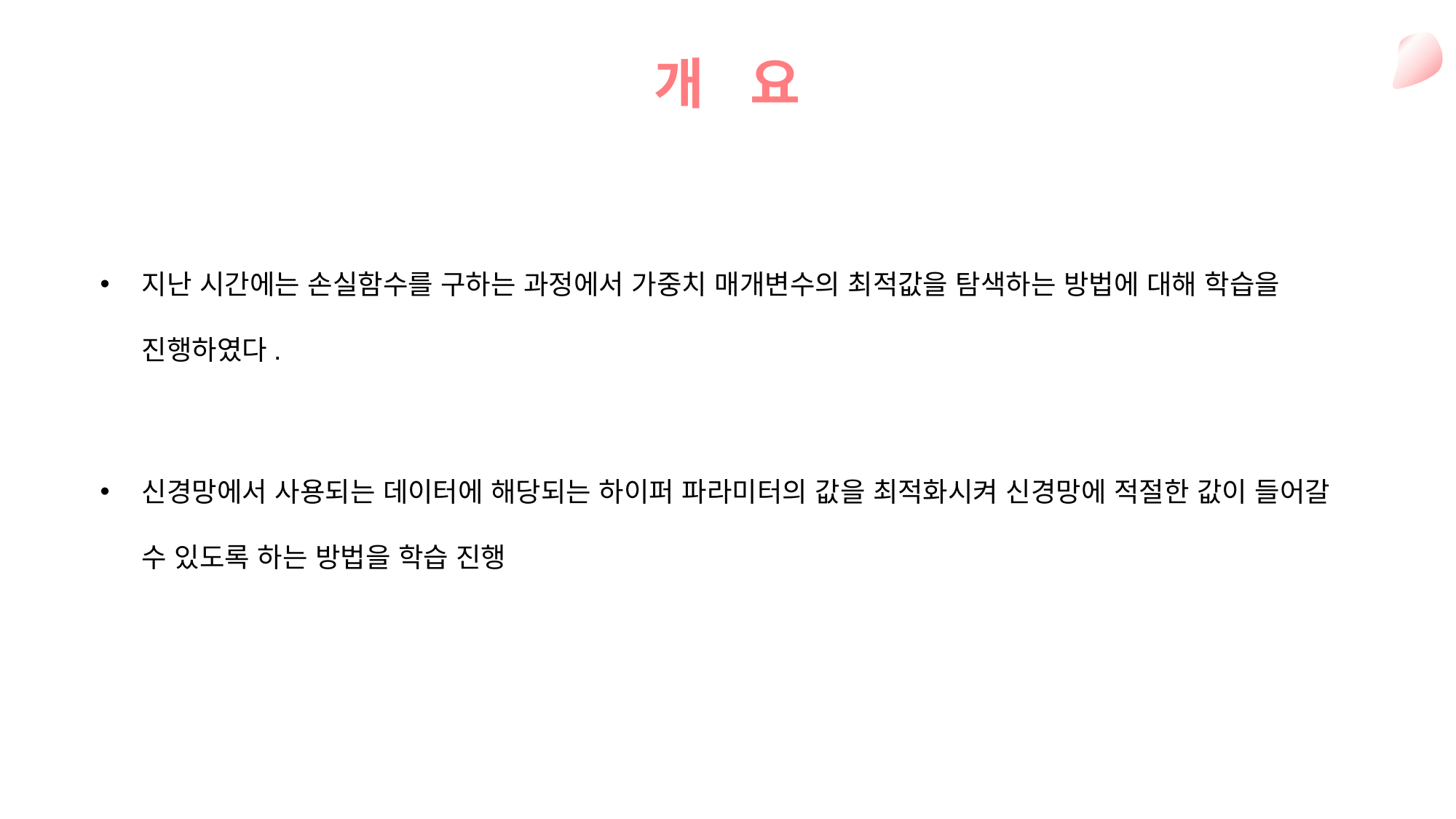

개   요
지난 시간에는 손실함수를 구하는 과정에서 가중치 매개변수의 최적값을 탐색하는 방법에 대해 학습을 진행하였다.

신경망에서 사용되는 데이터에 해당되는 하이퍼 파라미터의 값을 최적화시켜 신경망에 적절한 값이 들어갈 수 있도록 하는 방법을 학습 진행